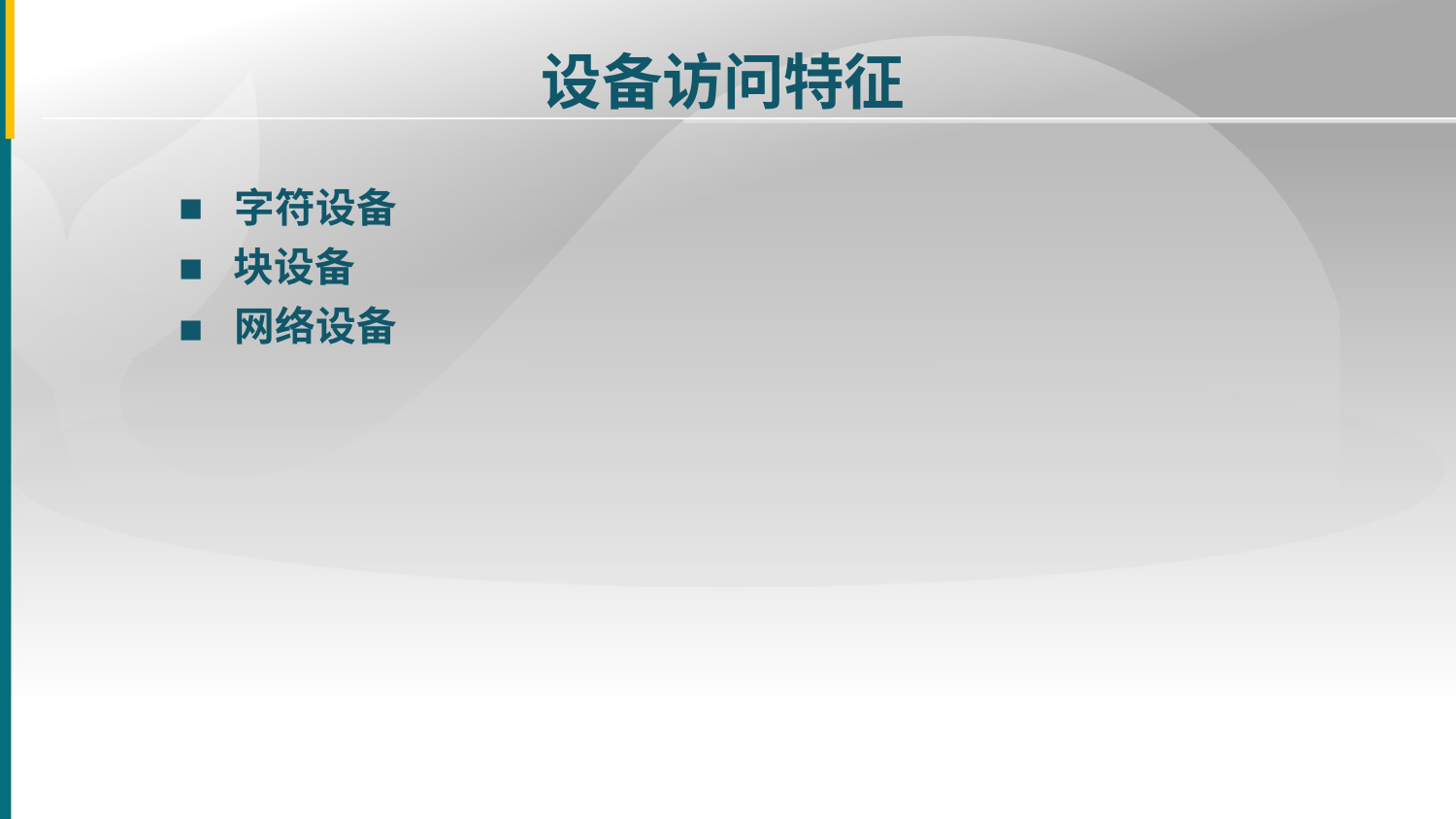

设备访问特征
■
字符设备
■
块设备
■
网络设备